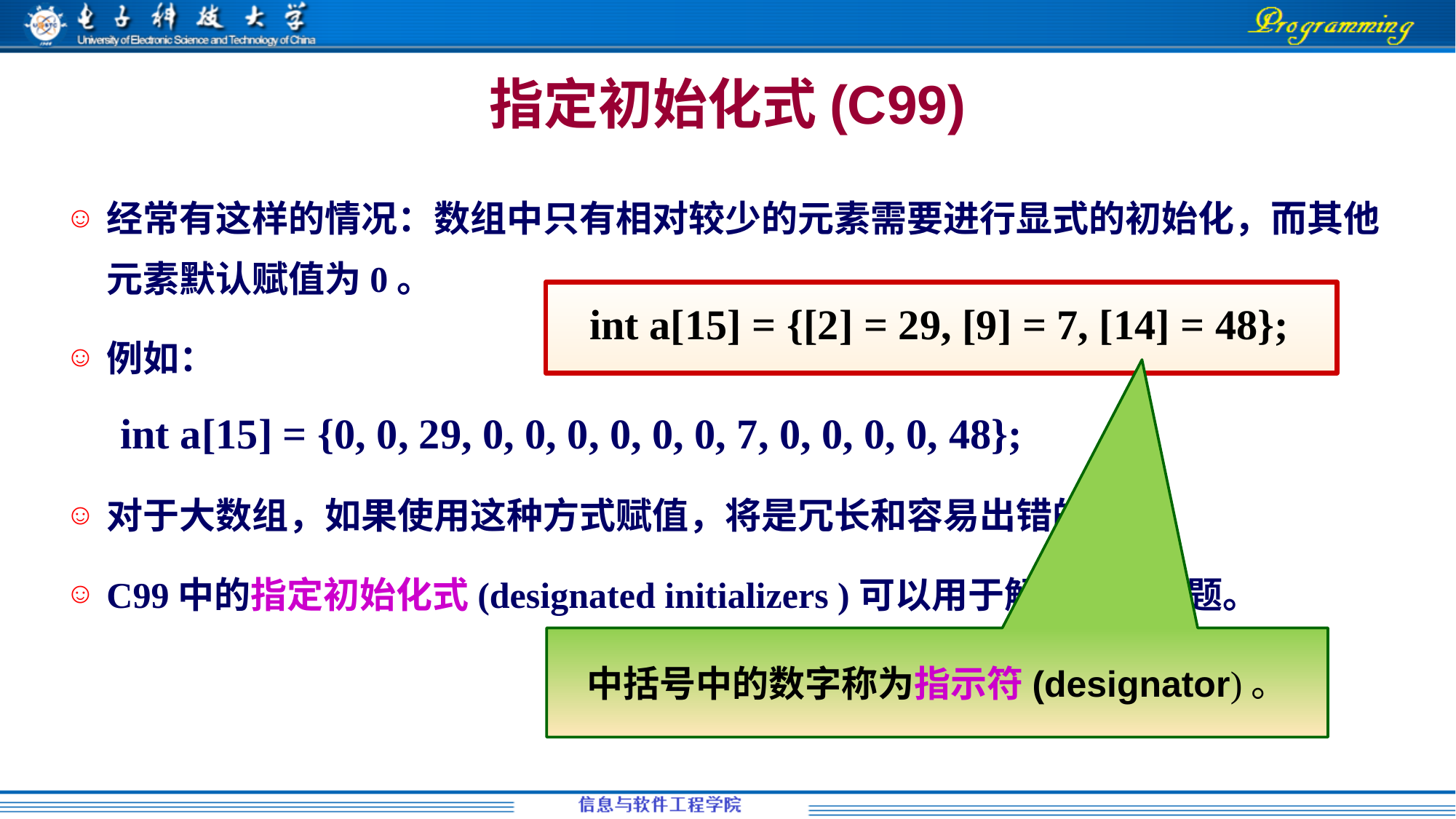

指定初始化式(C99)
经常有这样的情况：数组中只有相对较少的元素需要进行显式的初始化，而其他元素默认赋值为0。
例如：
int a[15] = {0, 0, 29, 0, 0, 0, 0, 0, 0, 7, 0, 0, 0, 0, 48};
对于大数组，如果使用这种方式赋值，将是冗长和容易出错的。
C99中的指定初始化式(designated initializers )可以用于解决这一问题。
int a[15] = {[2] = 29, [9] = 7, [14] = 48};
中括号中的数字称为指示符(designator)。